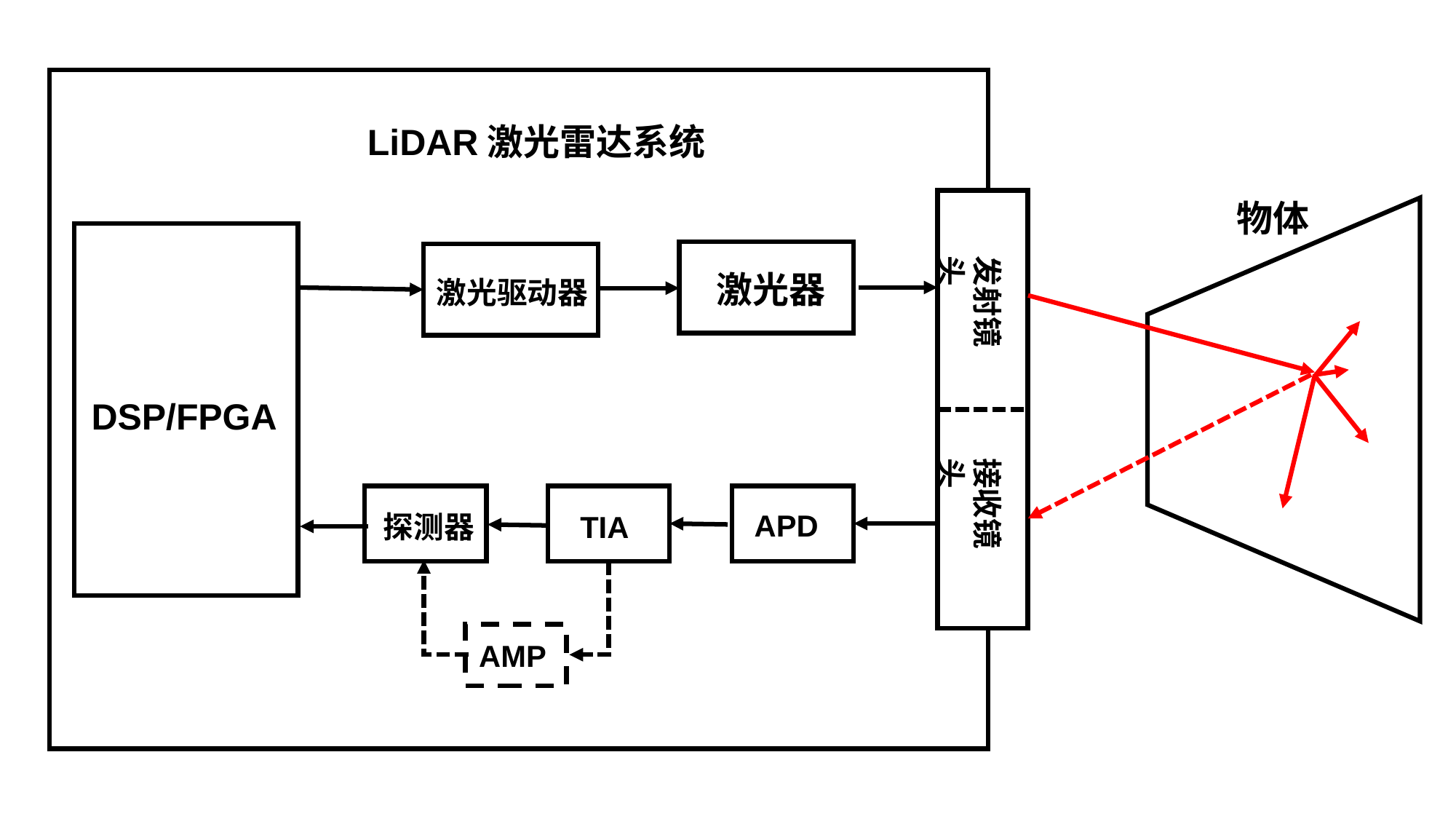

LiDAR激光雷达系统

物体

发射镜头
激光器
激光驱动器

DSP/FPGA
接收镜头

APD
探测器
TIA

AMP